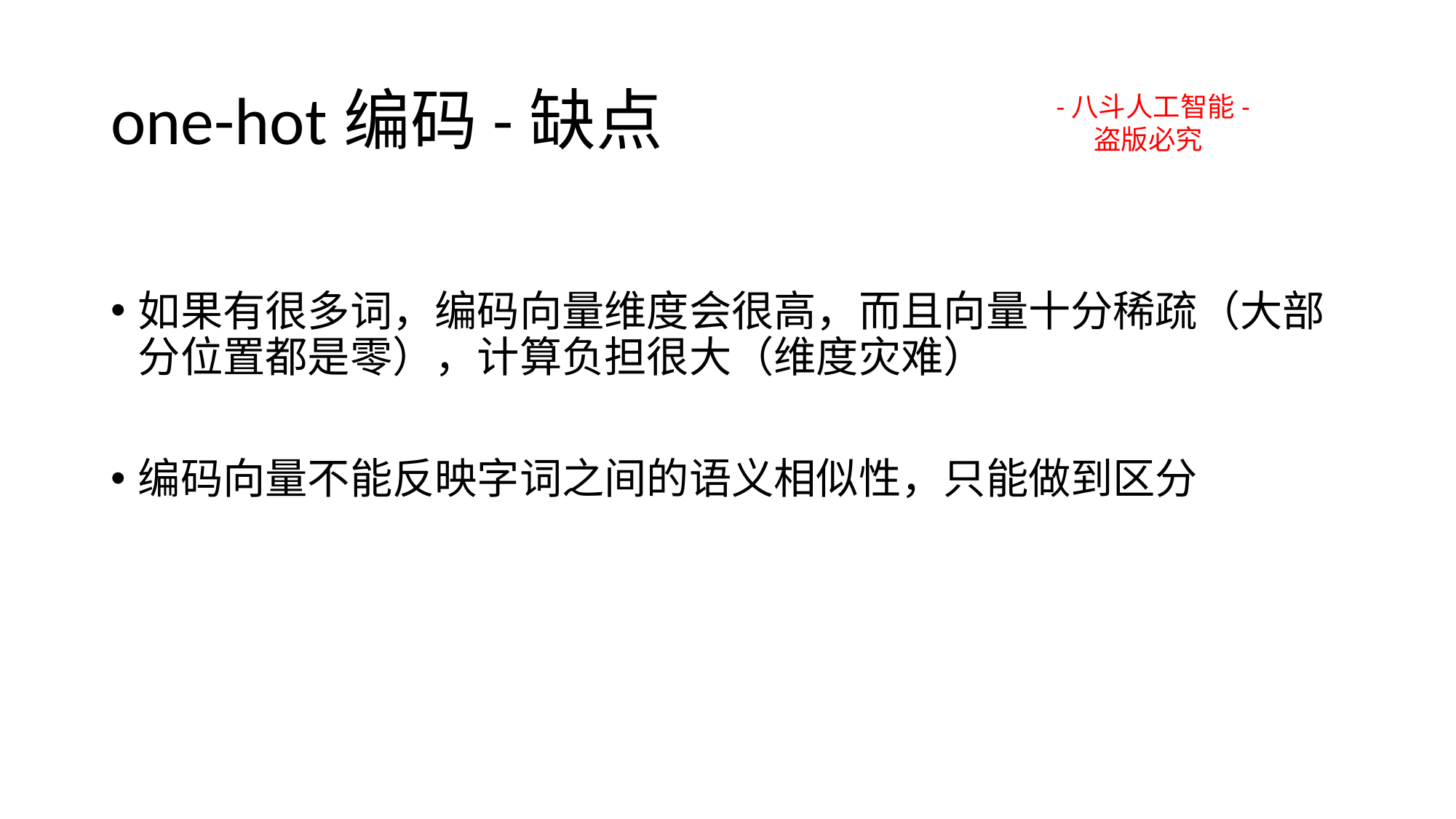

# one-hot编码-缺点
-八斗人工智能-
     盗版必究

如果有很多词，编码向量维度会很高，而且向量十分稀疏（大部分位置都是零），计算负担很大（维度灾难）

编码向量不能反映字词之间的语义相似性，只能做到区分